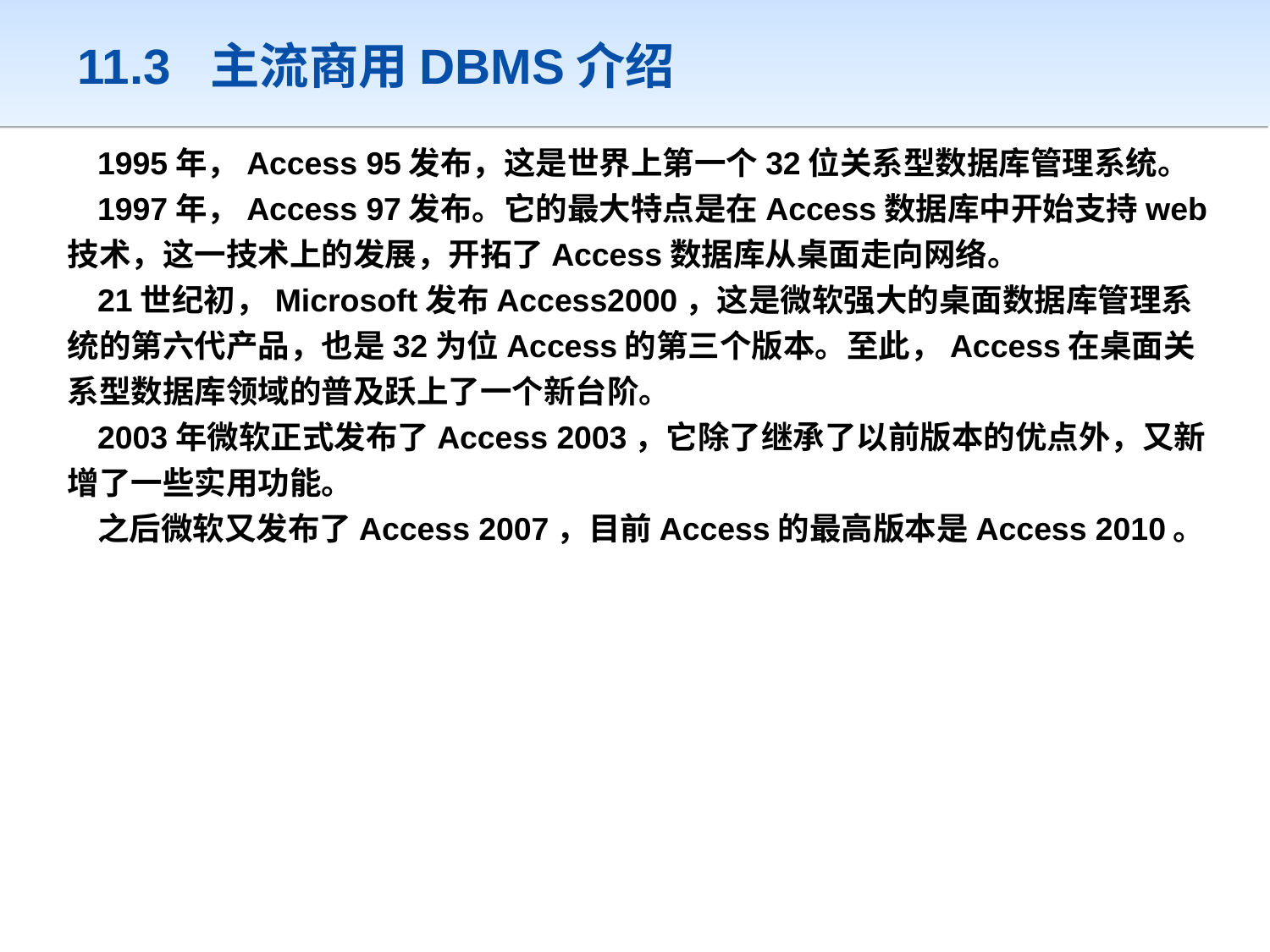

# 11.3  主流商用DBMS介绍
1995年，Access 95发布，这是世界上第一个32位关系型数据库管理系统。
1997年，Access 97发布。它的最大特点是在Access数据库中开始支持web技术，这一技术上的发展，开拓了Access数据库从桌面走向网络。
21世纪初，Microsoft发布Access2000，这是微软强大的桌面数据库管理系统的第六代产品，也是32为位Access的第三个版本。至此，Access在桌面关系型数据库领域的普及跃上了一个新台阶。
2003年微软正式发布了Access 2003，它除了继承了以前版本的优点外，又新增了一些实用功能。
之后微软又发布了Access 2007，目前Access的最高版本是Access 2010。